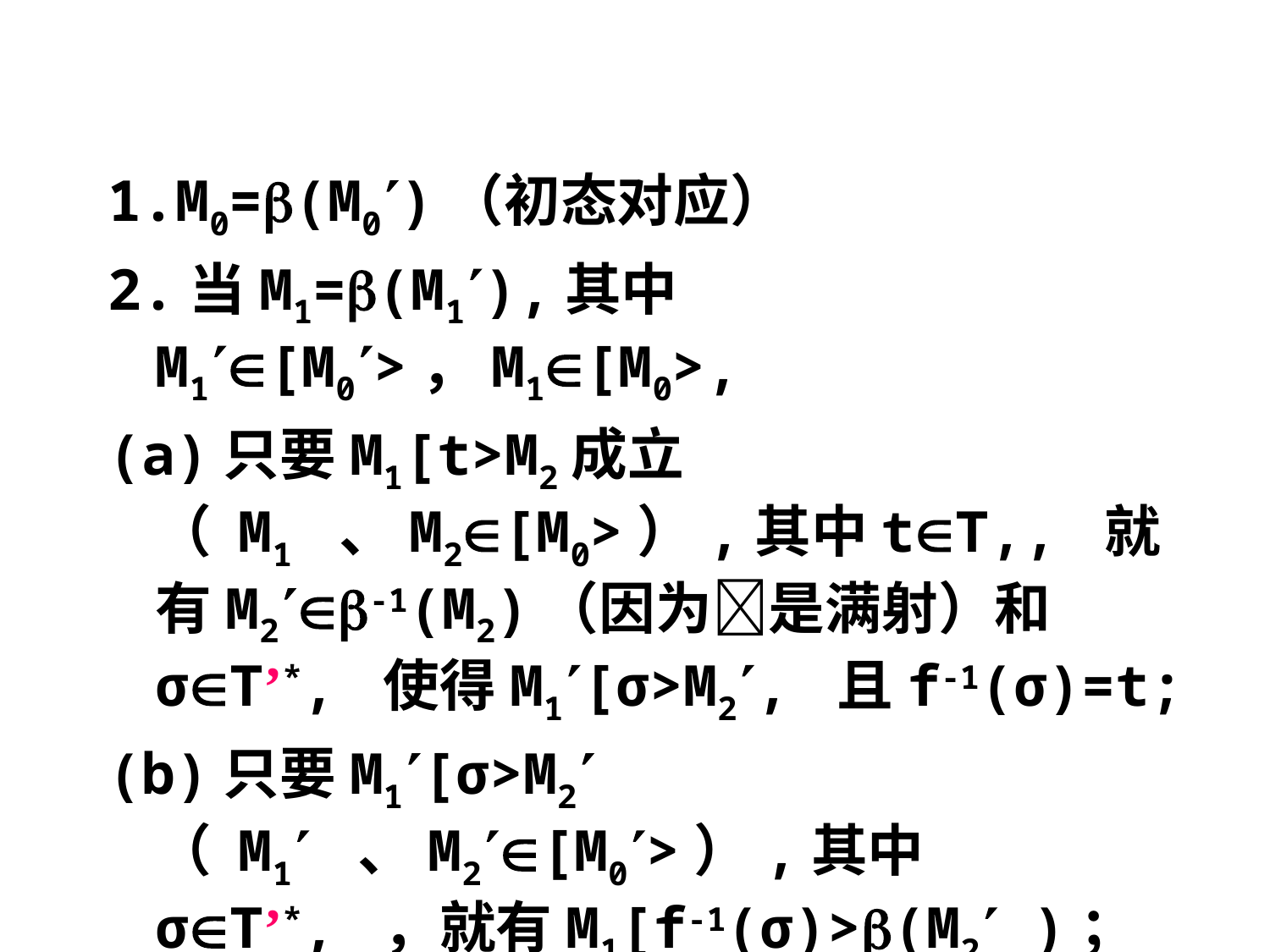

1.M0=β(M0′)（初态对应）
2.当M1=β(M1′),其中M1′∈[M0′>，M1∈[M0>,
(a)只要M1[t>M2成立（ M1 、M2∈[M0>）,其中t∈T,, 就有M2′∈β-1(M2)（因为β是满射）和σ∈T’*, 使得M1′[σ>M2′, 且f-1(σ)=t;
(b)只要M1′[σ>M2′ （ M1′ 、M2′∈[M0′>）,其中σ∈T’*, ，就有M1[f-1(σ)>β(M2′ )；
3. ∀M∈[M0>:|β-1(M)|<∞